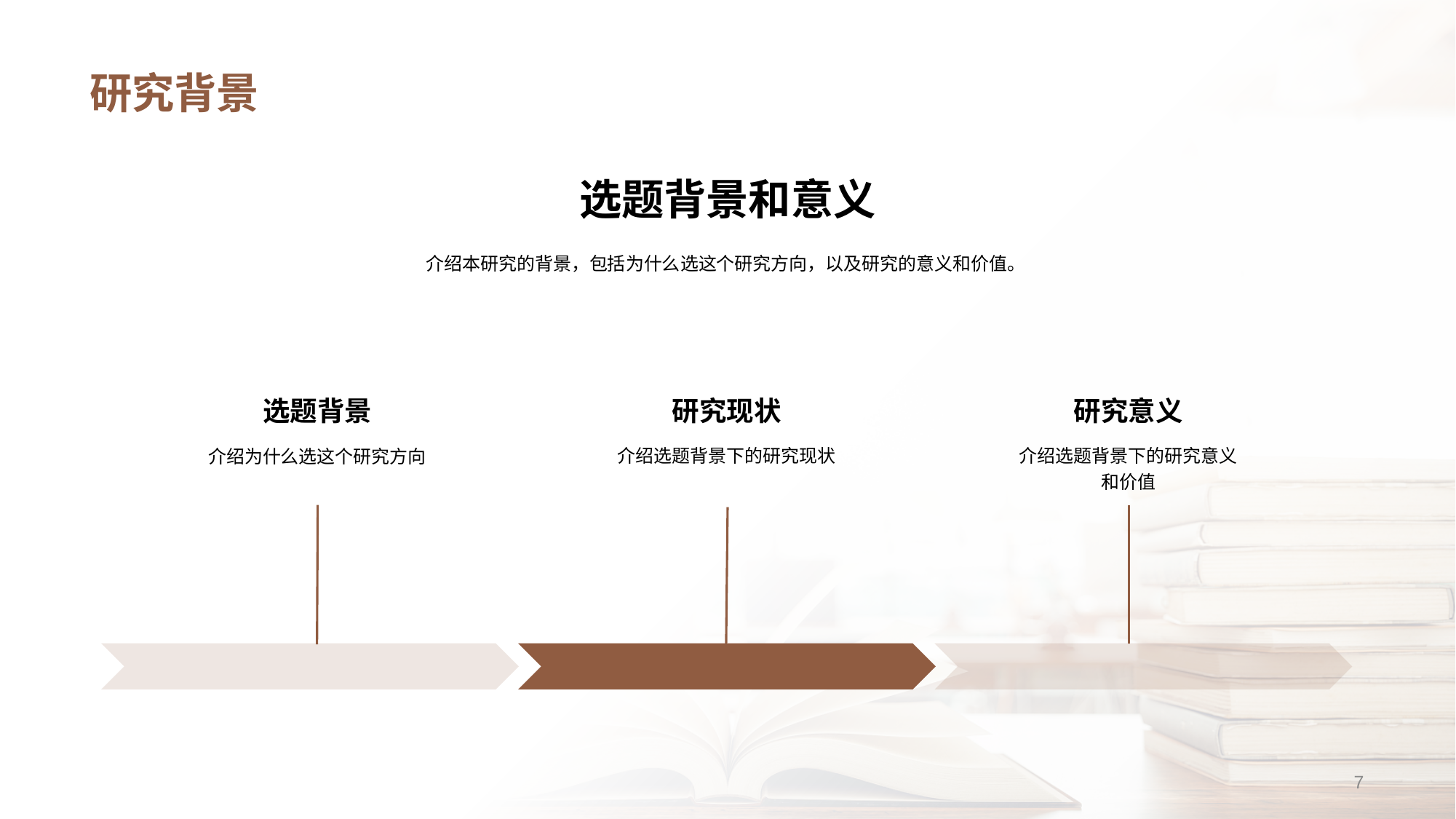

# 研究背景
选题背景和意义
介绍本研究的背景，包括为什么选这个研究方向，以及研究的意义和价值。
选题背景
介绍为什么选这个研究方向

研究现状
介绍选题背景下的研究现状

研究意义
介绍选题背景下的研究意义和价值

7